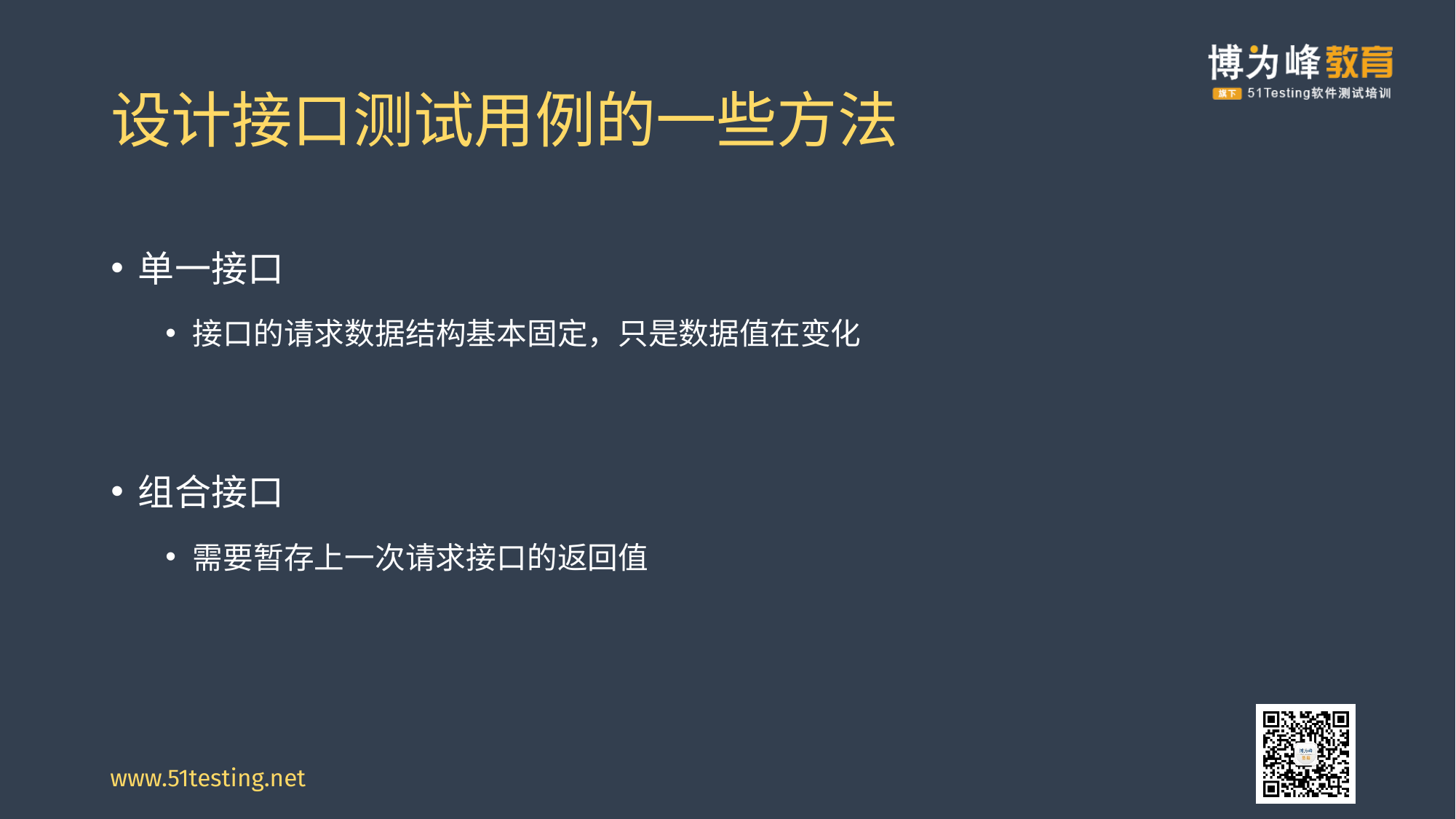

# 设计接口测试用例的一些方法
单一接口
接口的请求数据结构基本固定，只是数据值在变化

组合接口
需要暂存上一次请求接口的返回值